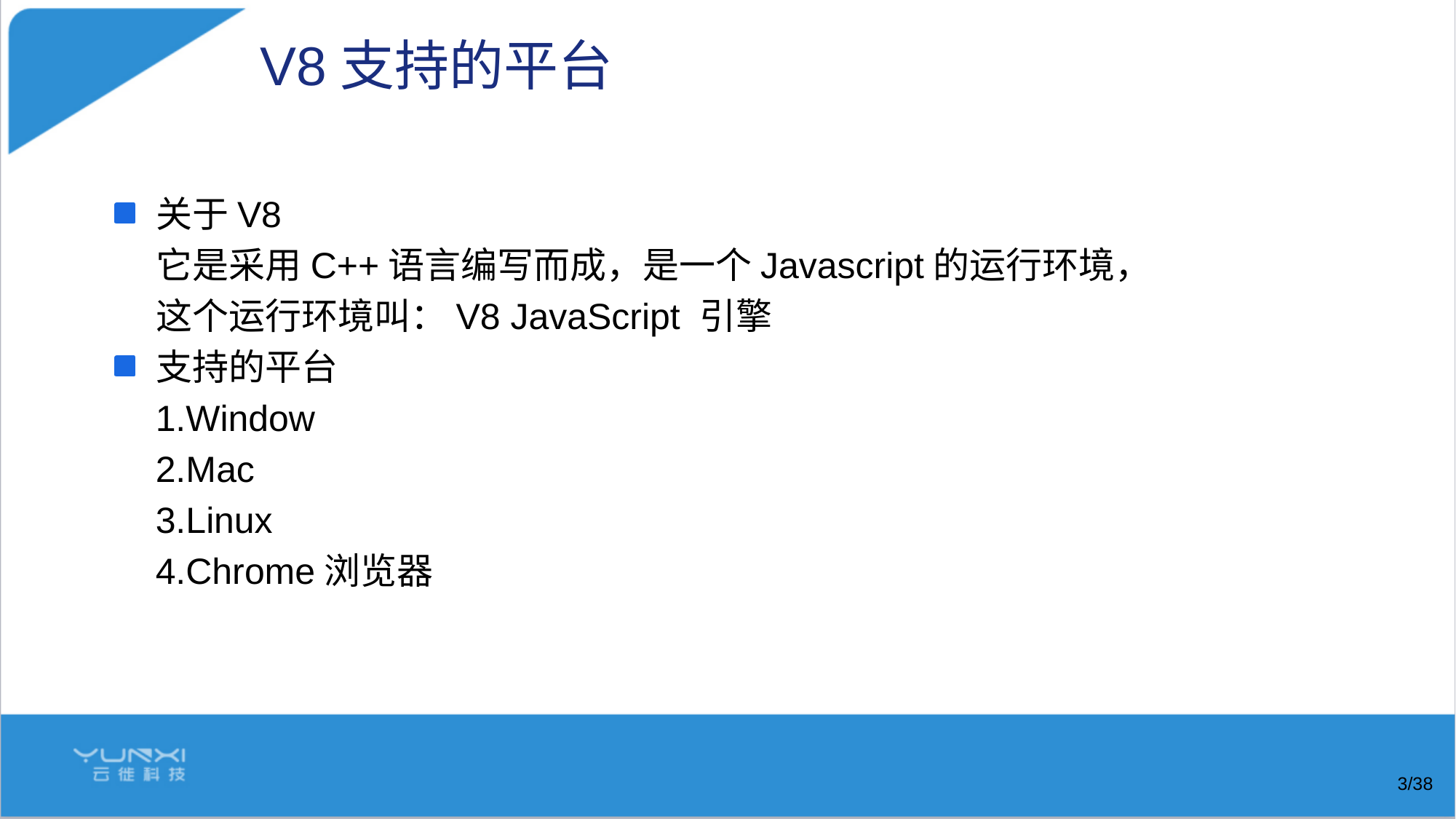

# V8支持的平台

关于V8
    它是采用C++语言编写而成，是一个Javascript的运行环境，
    这个运行环境叫：V8 JavaScript 引擎
支持的平台
    1.Window
    2.Mac
    3.Linux
    4.Chrome浏览器

3/38